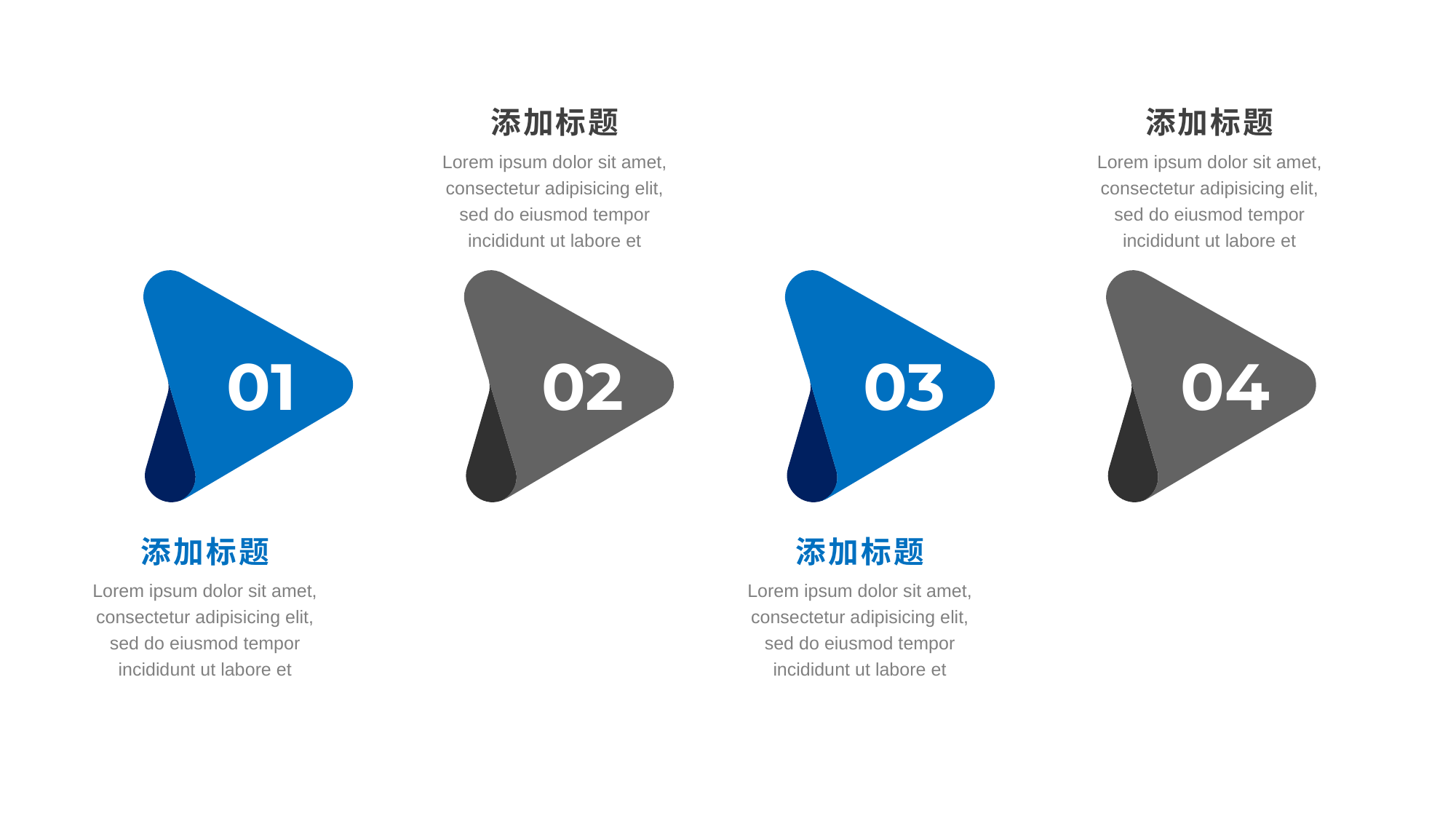

添加标题
Lorem ipsum dolor sit amet, consectetur adipisicing elit, sed do eiusmod tempor incididunt ut labore et
添加标题
Lorem ipsum dolor sit amet, consectetur adipisicing elit, sed do eiusmod tempor incididunt ut labore et
e7d195523061f1c0dc554706afe4c72a60a25314cbaece805811E654B44695D34D35691164BB3D154CCFD5D798F6FEAD99EAA8F1ADC3D4AFA5BC9ED0BB3A4B45073A038AC38E89AB54D31AA59602B9F1BFF2630C21895285717EFBFE4EEA19C6CB9E7BE16B4DB639E8674BE5A6B461358387DB2885F62B75BDE957687828DC5B47FE0D1D37BACEEC

01
02
03
04

添加标题
Lorem ipsum dolor sit amet, consectetur adipisicing elit, sed do eiusmod tempor incididunt ut labore et
添加标题
Lorem ipsum dolor sit amet, consectetur adipisicing elit, sed do eiusmod tempor incididunt ut labore et